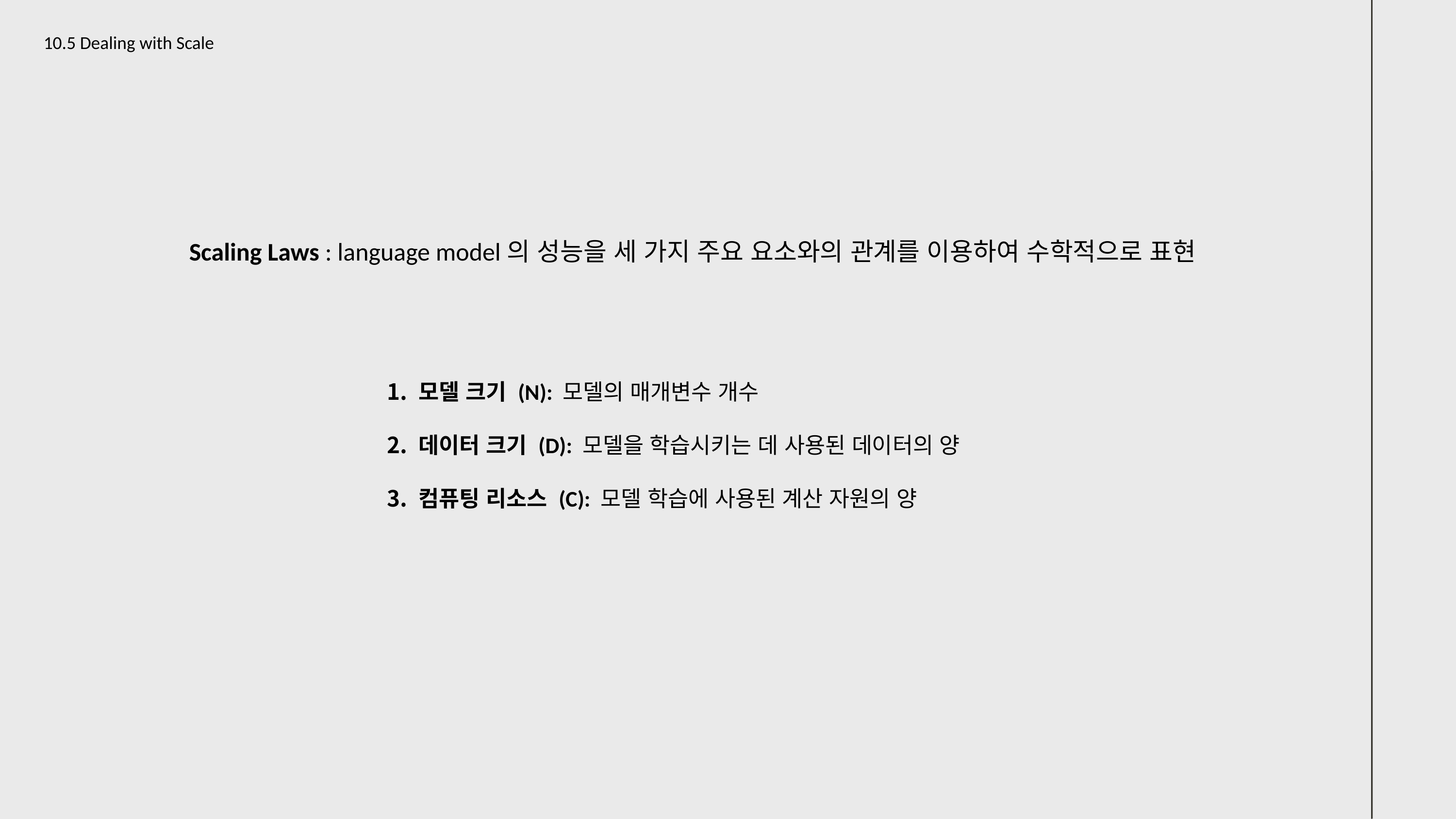

10.5 Dealing with Scale
Scaling Laws : language model의 성능을 세 가지 주요 요소와의 관계를 이용하여 수학적으로 표현
 모델 크기 (N): 모델의 매개변수 개수

 데이터 크기 (D): 모델을 학습시키는 데 사용된 데이터의 양

 컴퓨팅 리소스 (C): 모델 학습에 사용된 계산 자원의 양